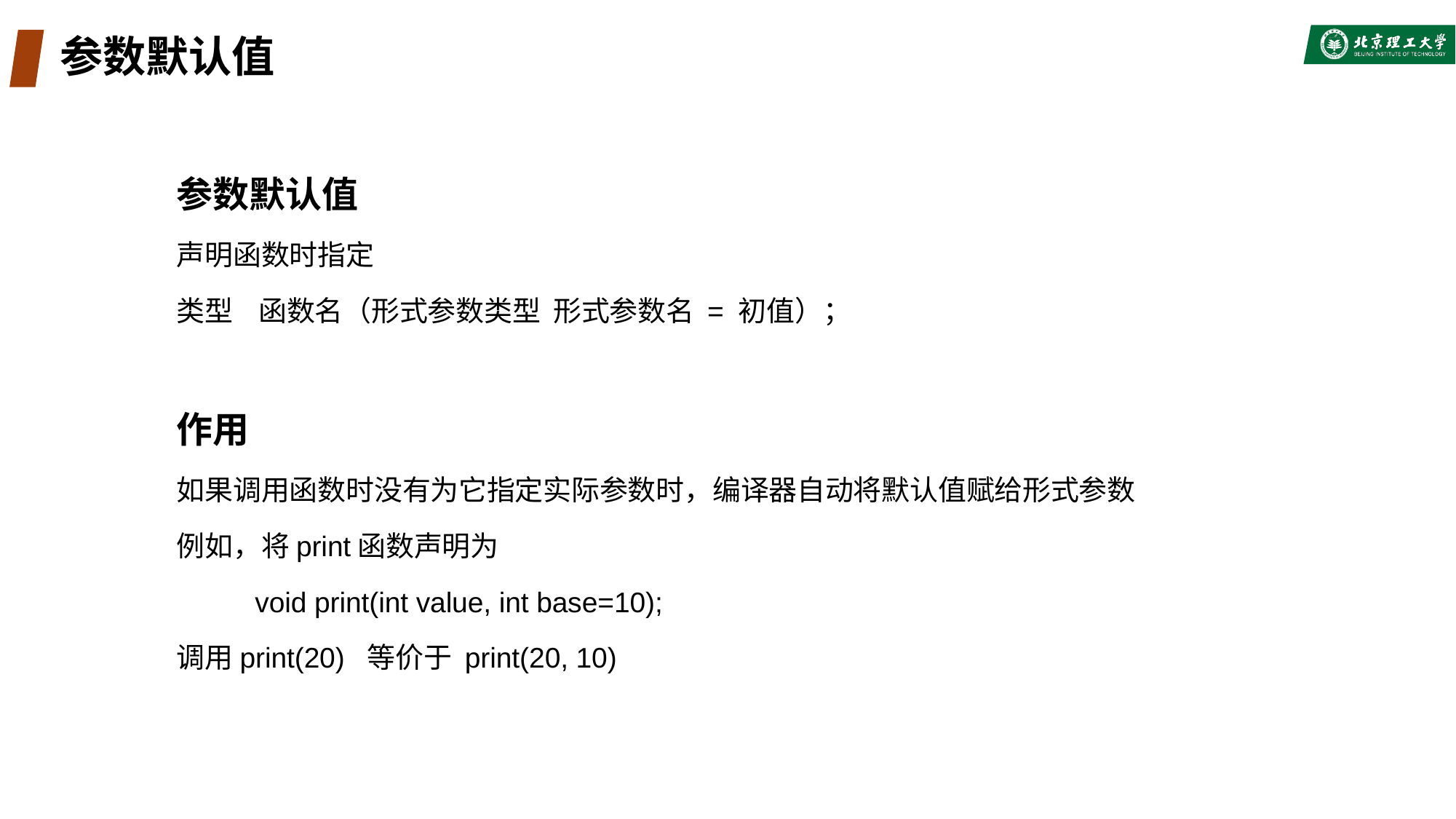

# 参数默认值
参数默认值
声明函数时指定
类型    函数名（形式参数类型  形式参数名 = 初值）；

作用
如果调用函数时没有为它指定实际参数时，编译器自动将默认值赋给形式参数
例如，将print函数声明为
          void print(int value, int base=10);
调用print(20)  等价于 print(20, 10)